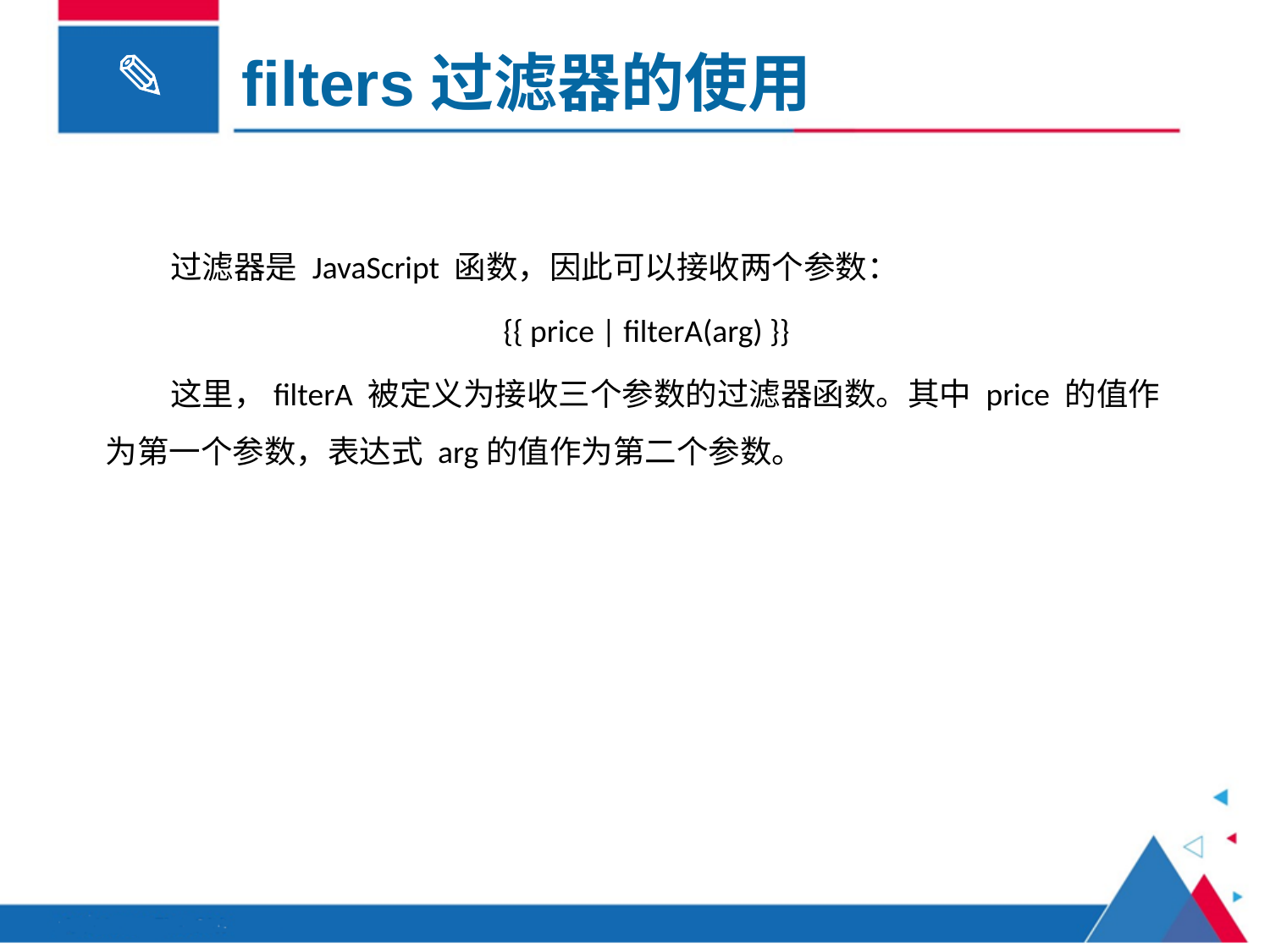

filters过滤器的使用
        过滤器是 JavaScript 函数，因此可以接收两个参数：
{{ price | filterA(arg) }}
        这里，filterA 被定义为接收三个参数的过滤器函数。其中 price 的值作为第一个参数，表达式 arg的值作为第二个参数。